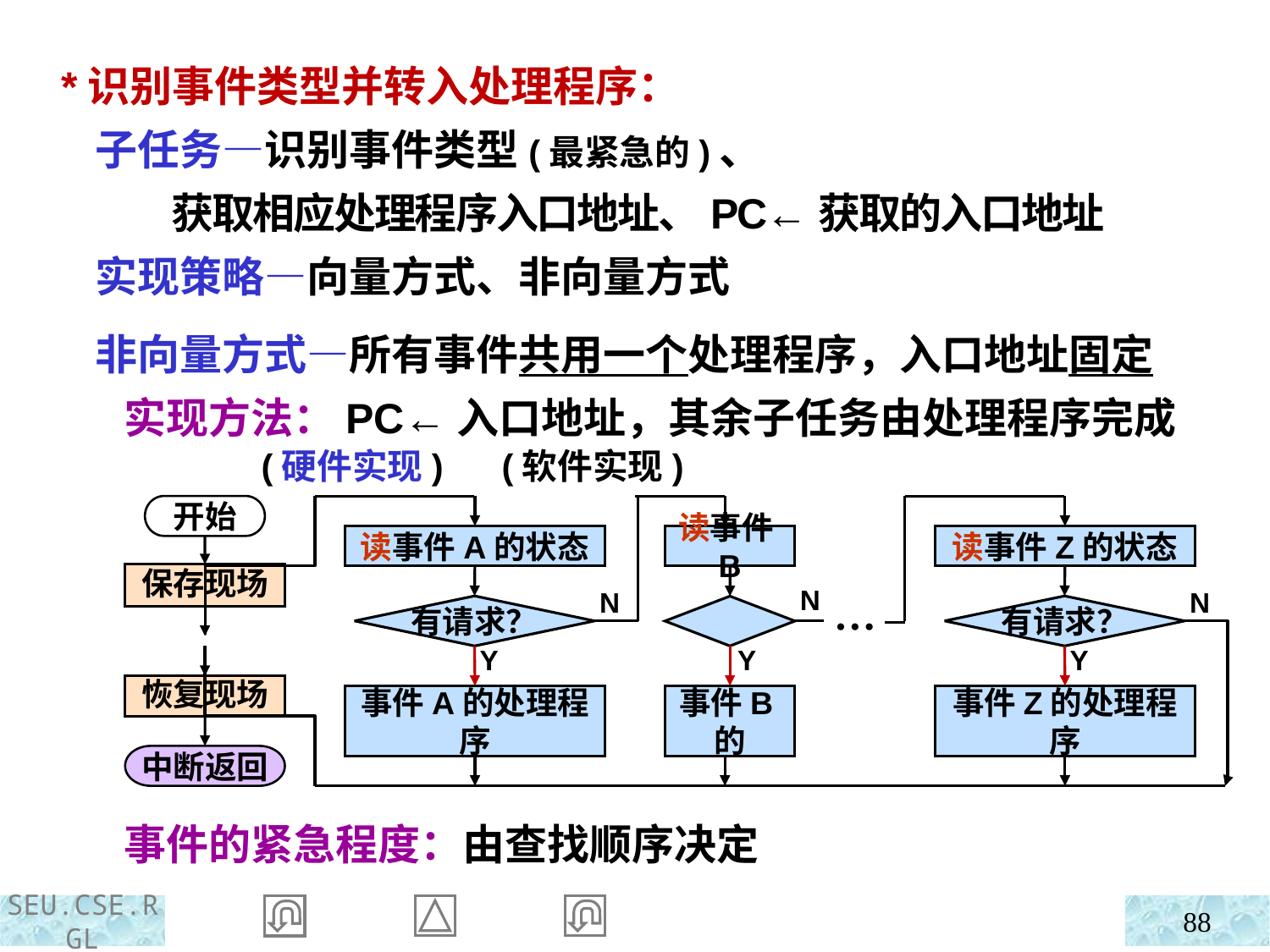

*识别事件类型并转入处理程序：
     子任务—识别事件类型(最紧急的)、
             获取相应处理程序入口地址、PC←获取的入口地址
     实现策略—向量方式、非向量方式
     非向量方式—所有事件共用一个处理程序，入口地址固定
        实现方法：PC←入口地址，其余子任务由处理程序完成
                       (硬件实现)      (软件实现)
开始
读事件A的状态
读事件Z的状态
读事件B
保存现场
N
…
N
N
有请求？
有请求？

Y
Y
Y
恢复现场
事件A的处理程序
事件B的
事件Z的处理程序
中断返回
        事件的紧急程度：由查找顺序决定

88